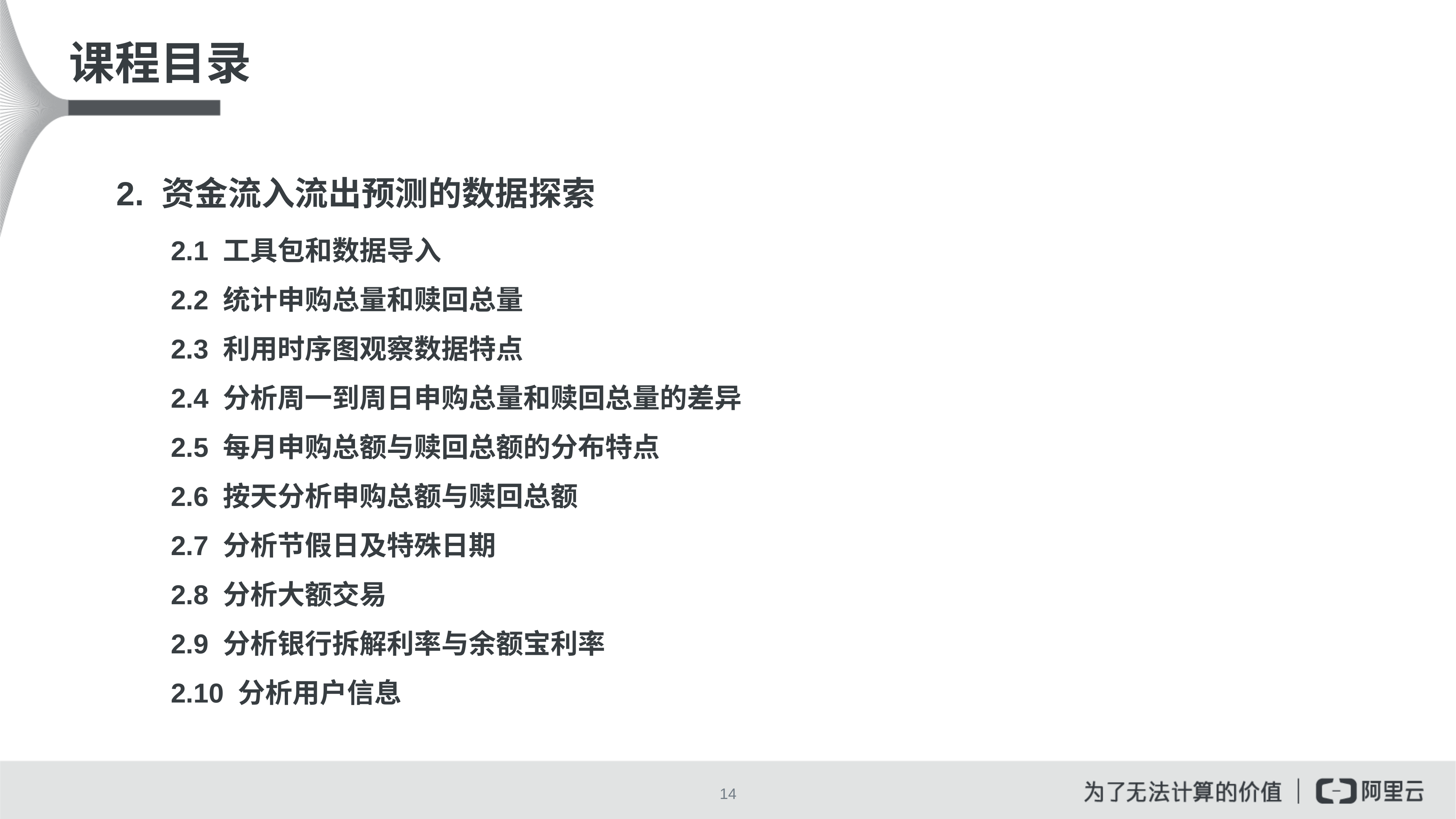

# 课程目录
2. 资金流入流出预测的数据探索
2.1 工具包和数据导入
2.2 统计申购总量和赎回总量
2.3 利用时序图观察数据特点
2.4 分析周一到周日申购总量和赎回总量的差异
2.5 每月申购总额与赎回总额的分布特点
2.6 按天分析申购总额与赎回总额
2.7 分析节假日及特殊日期
2.8 分析大额交易
2.9 分析银行拆解利率与余额宝利率
2.10 分析用户信息